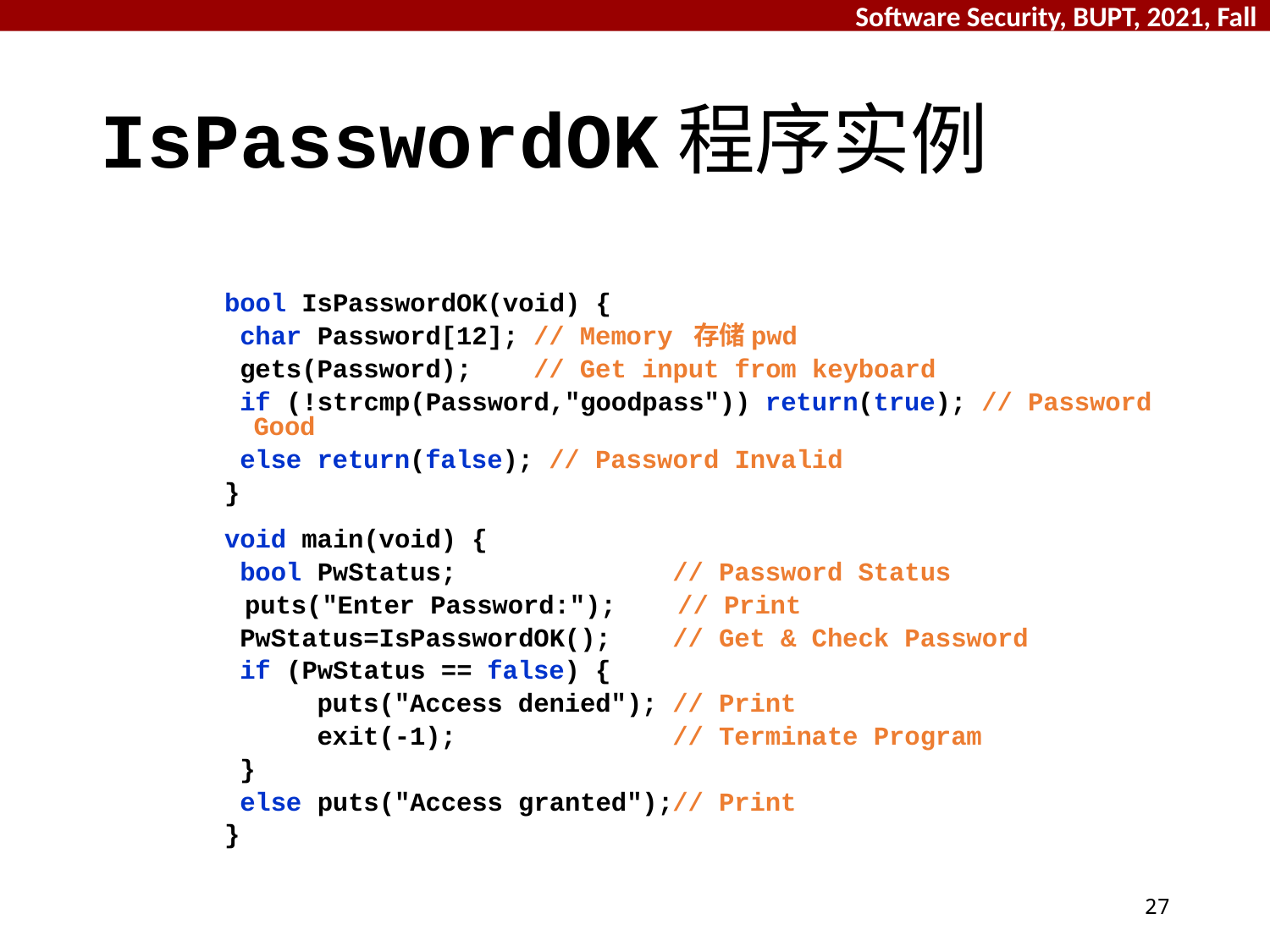

# IsPasswordOK程序实例
bool IsPasswordOK(void) {
 char Password[12]; // Memory 存储pwd
 gets(Password);    // Get input from keyboard
 if (!strcmp(Password,"goodpass")) return(true); // Password Good
 else return(false); // Password Invalid
}

void main(void) {
 bool PwStatus;              // Password Status
  puts("Enter Password:");    // Print
 PwStatus=IsPasswordOK();    // Get & Check Password
 if (PwStatus == false) {
      puts("Access denied"); // Print
      exit(-1);              // Terminate Program
 }
 else puts("Access granted");// Print
}

27